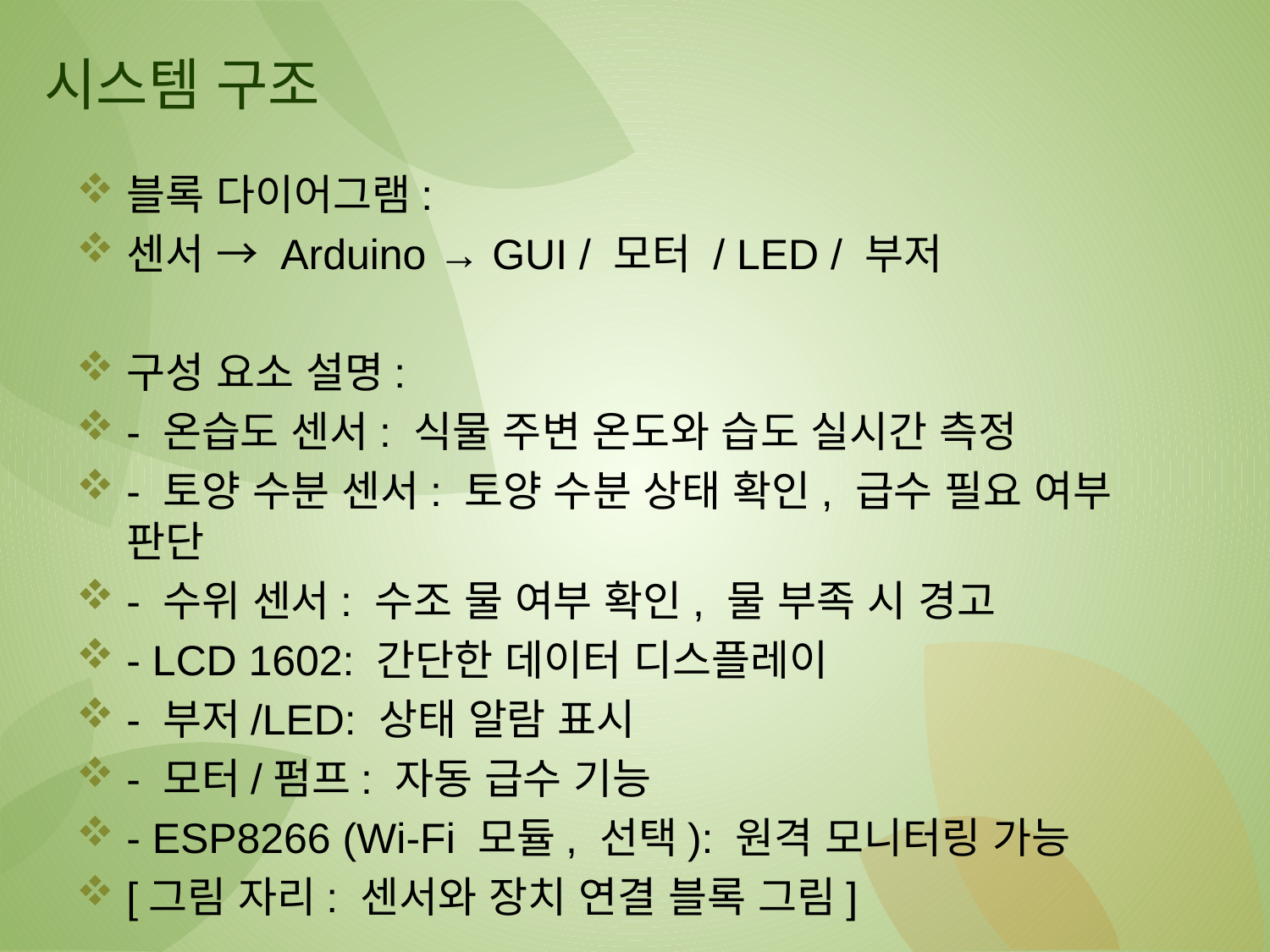

# 시스템 구조
블록 다이어그램:
센서 → Arduino → GUI / 모터 / LED / 부저

구성 요소 설명:
- 온습도 센서: 식물 주변 온도와 습도 실시간 측정
- 토양 수분 센서: 토양 수분 상태 확인, 급수 필요 여부 판단
- 수위 센서: 수조 물 여부 확인, 물 부족 시 경고
- LCD 1602: 간단한 데이터 디스플레이
- 부저/LED: 상태 알람 표시
- 모터/펌프: 자동 급수 기능
- ESP8266 (Wi-Fi 모듈, 선택): 원격 모니터링 가능
[그림 자리: 센서와 장치 연결 블록 그림]